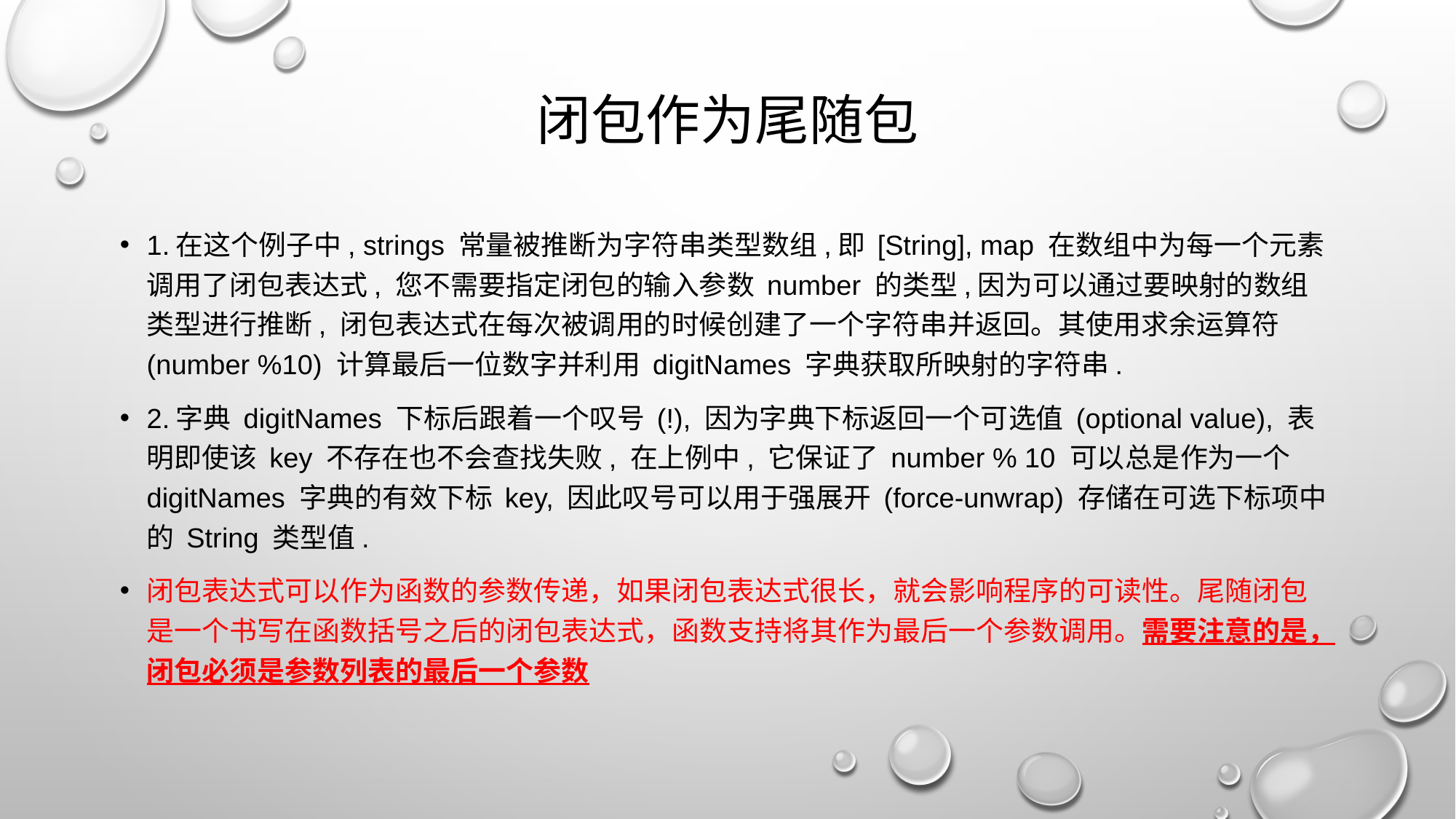

# 闭包作为尾随包
1.在这个例子中, strings 常量被推断为字符串类型数组,即 [String], map 在数组中为每一个元素调用了闭包表达式, 您不需要指定闭包的输入参数 number 的类型,因为可以通过要映射的数组类型进行推断, 闭包表达式在每次被调用的时候创建了一个字符串并返回。其使用求余运算符 (number %10) 计算最后一位数字并利用 digitNames 字典获取所映射的字符串.
2.字典 digitNames 下标后跟着一个叹号 (!), 因为字典下标返回一个可选值 (optional value), 表明即使该 key 不存在也不会查找失败, 在上例中, 它保证了 number % 10 可以总是作为一个 digitNames 字典的有效下标 key, 因此叹号可以用于强展开 (force-unwrap) 存储在可选下标项中的 String 类型值.
闭包表达式可以作为函数的参数传递，如果闭包表达式很长，就会影响程序的可读性。尾随闭包是一个书写在函数括号之后的闭包表达式，函数支持将其作为最后一个参数调用。需要注意的是，闭包必须是参数列表的最后一个参数